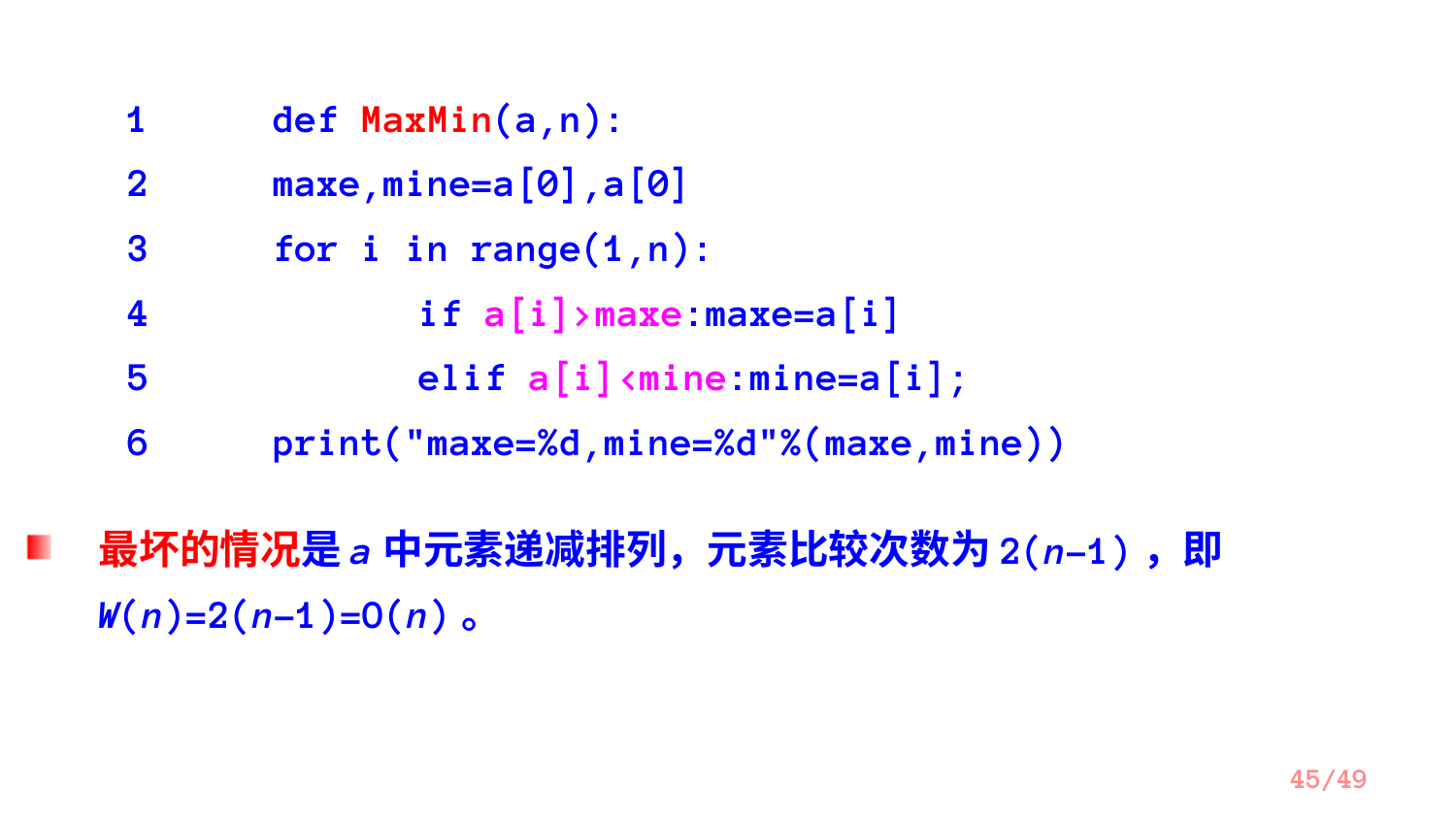

1	def MaxMin(a,n):
2   	maxe,mine=a[0],a[0]
3   	for i in range(1,n):
4    		if a[i]>maxe:maxe=a[i]
5   		elif a[i]<mine:mine=a[i];
6  	print("maxe=%d,mine=%d"%(maxe,mine))
最坏的情况是a中元素递减排列，元素比较次数为2(n-1)，即W(n)=2(n-1)=O(n)。
45/49